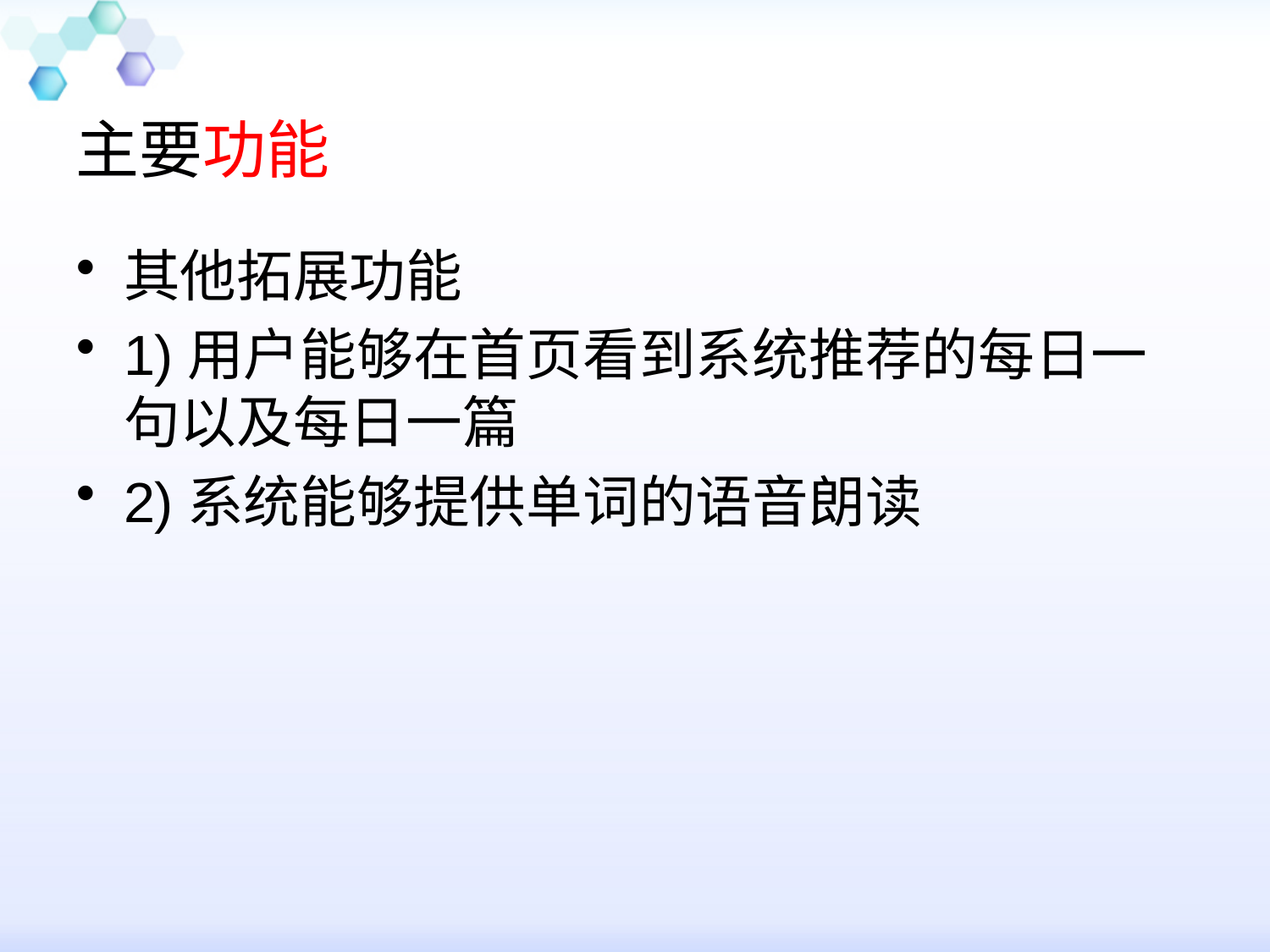

# 主要功能
其他拓展功能
1)用户能够在首页看到系统推荐的每日一句以及每日一篇
2)系统能够提供单词的语音朗读